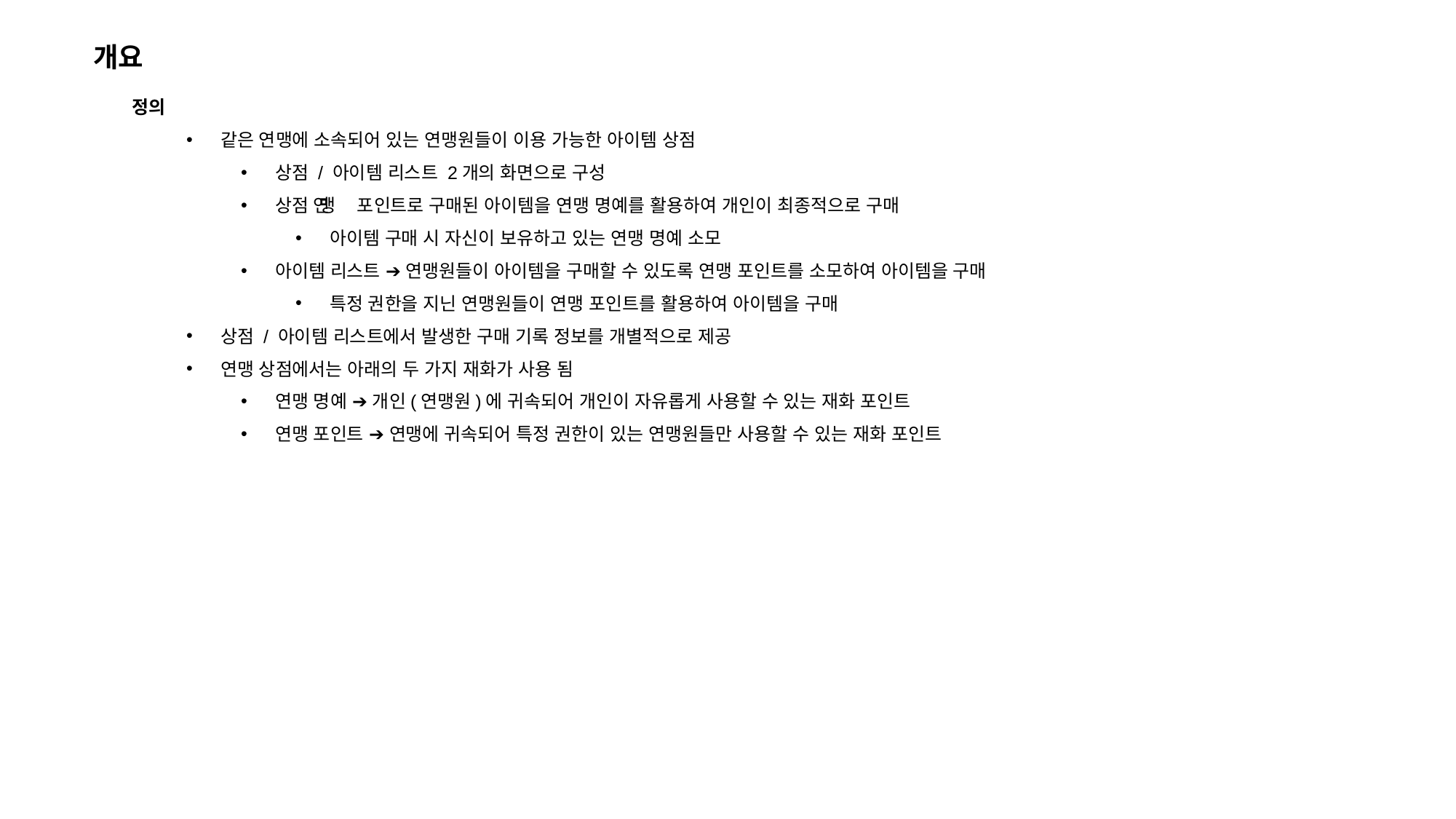

개요
정의
같은 연맹에 소속되어 있는 연맹원들이 이용 가능한 아이템 상점
상점 / 아이템 리스트 2개의 화면으로 구성
상점 ➔ 연맹 포인트로 구매된 아이템을 연맹 명예를 활용하여 개인이 최종적으로 구매
아이템 구매 시 자신이 보유하고 있는 연맹 명예 소모
아이템 리스트 ➔ 연맹원들이 아이템을 구매할 수 있도록 연맹 포인트를 소모하여 아이템을 구매
특정 권한을 지닌 연맹원들이 연맹 포인트를 활용하여 아이템을 구매
상점 / 아이템 리스트에서 발생한 구매 기록 정보를 개별적으로 제공
연맹 상점에서는 아래의 두 가지 재화가 사용 됨
연맹 명예 ➔ 개인(연맹원)에 귀속되어 개인이 자유롭게 사용할 수 있는 재화 포인트
연맹 포인트 ➔ 연맹에 귀속되어 특정 권한이 있는 연맹원들만 사용할 수 있는 재화 포인트